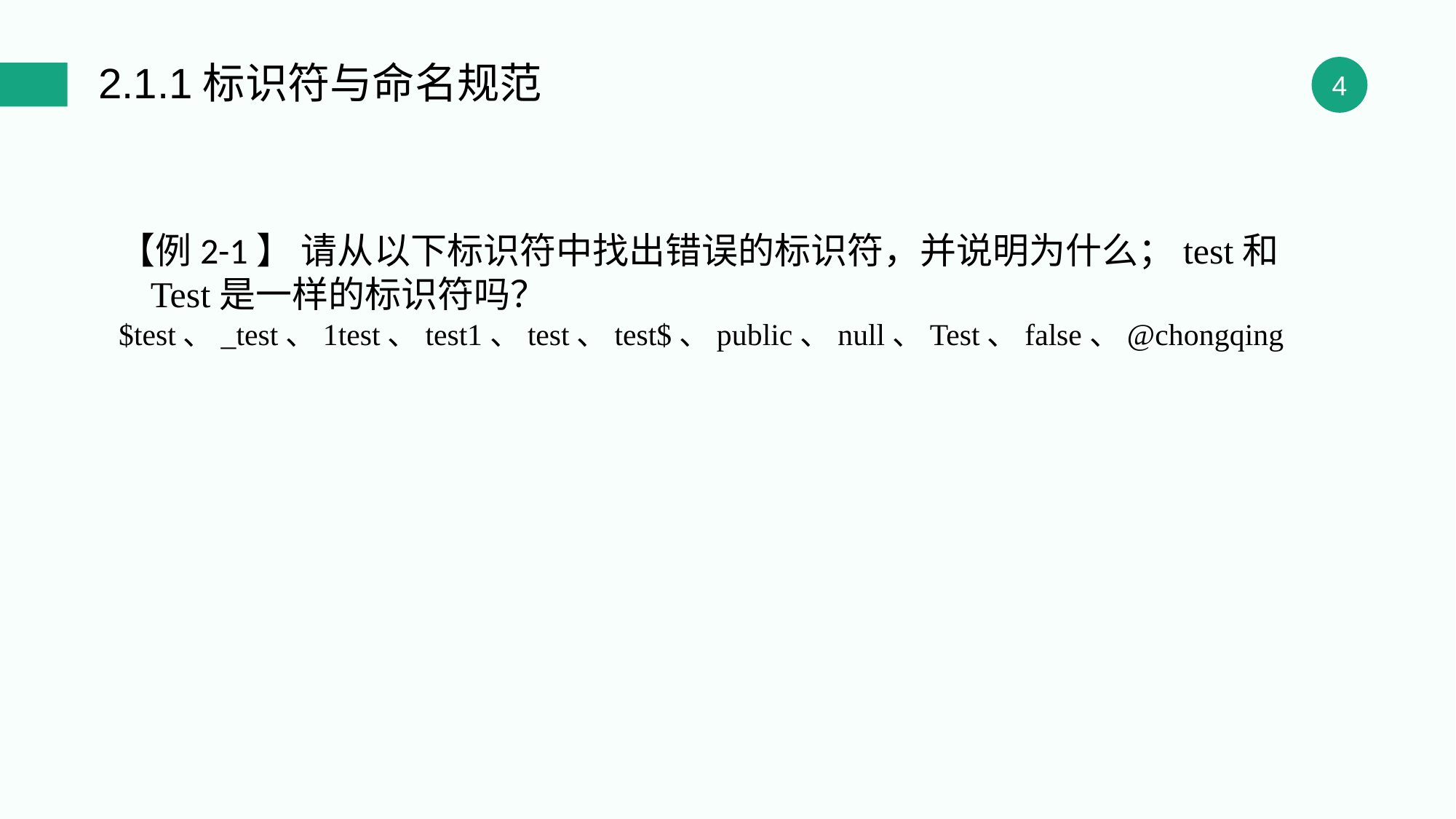

2.1.1标识符与命名规范
【例2-1】 请从以下标识符中找出错误的标识符，并说明为什么；test和Test是一样的标识符吗？
$test、_test、1test、test1、test、test$、public、null、Test、false、@chongqing